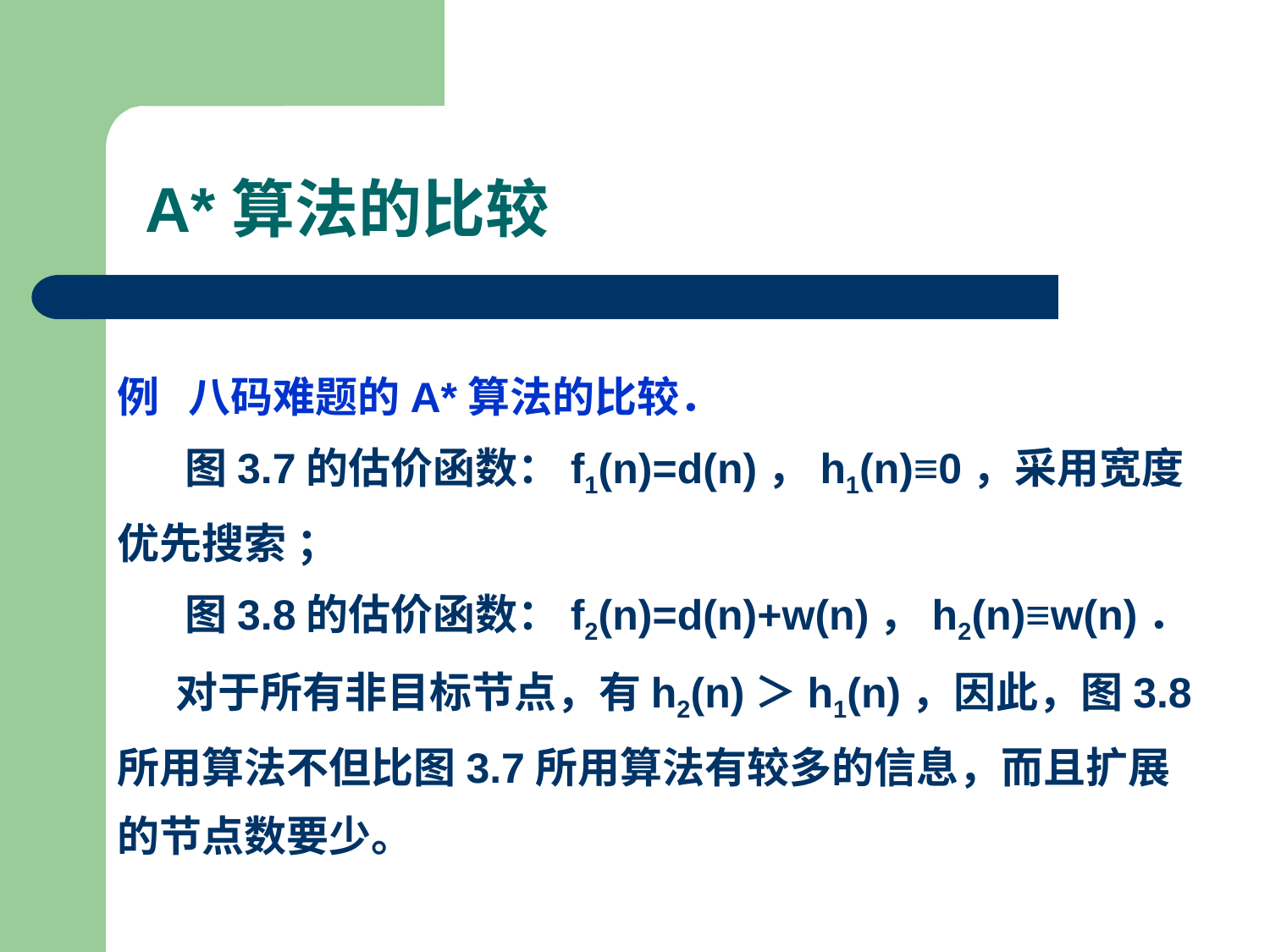

A*算法的比较
例   八码难题的A*算法的比较．
      图3.7的估价函数：f1(n)=d(n)，h1(n)≡0，采用宽度优先搜索 ；
      图3.8的估价函数：f2(n)=d(n)+w(n)，h2(n)≡w(n)．
     对于所有非目标节点，有h2(n)＞h1(n)，因此，图3.8所用算法不但比图3.7所用算法有较多的信息，而且扩展的节点数要少。
55